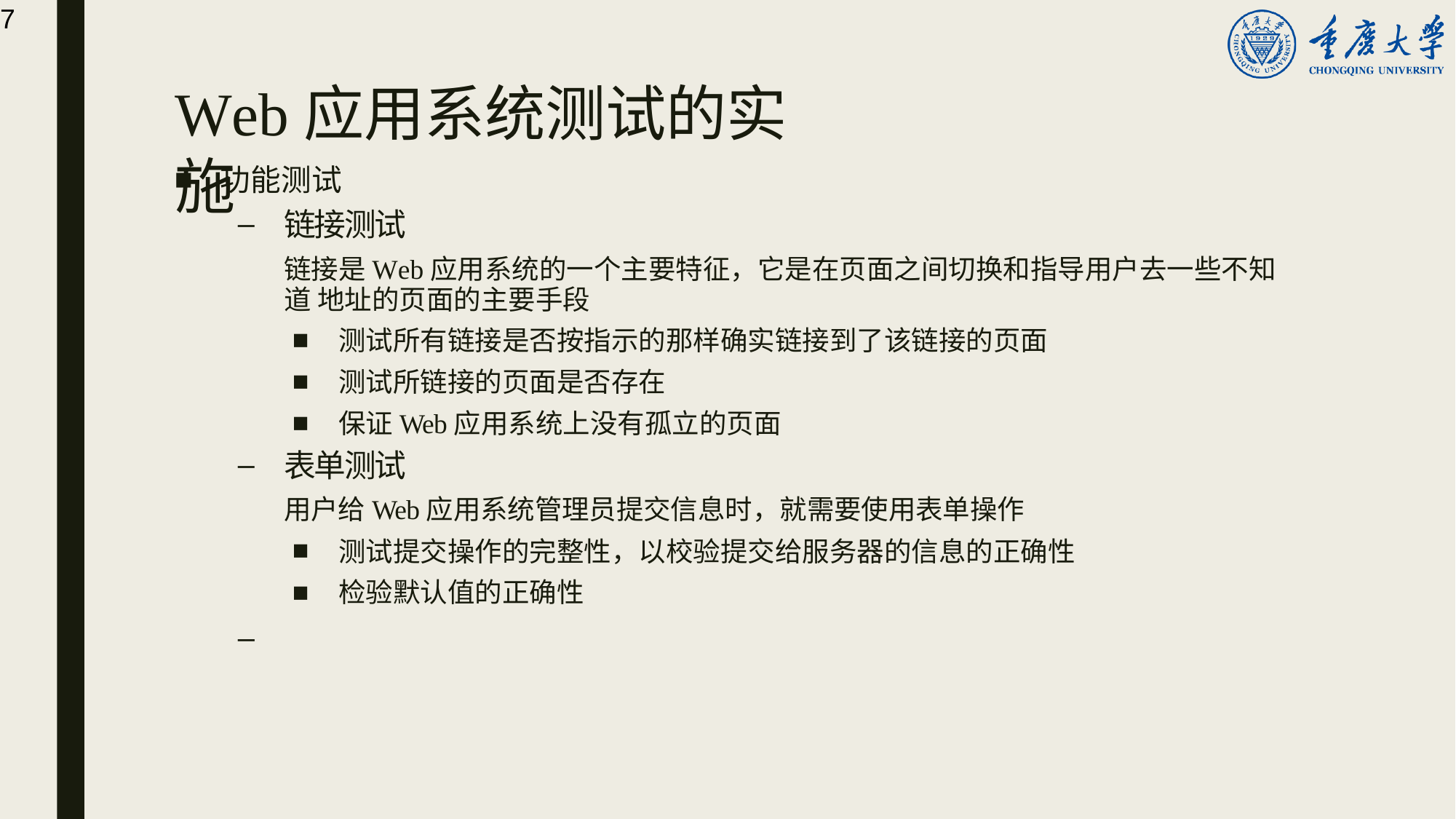

7
# Web应用系统测试的实施
功能测试
链接测试
链接是Web应用系统的一个主要特征，它是在页面之间切换和指导用户去一些不知道 地址的页面的主要手段
测试所有链接是否按指示的那样确实链接到了该链接的页面
测试所链接的页面是否存在
保证Web应用系统上没有孤立的页面
表单测试
用户给Web应用系统管理员提交信息时，就需要使用表单操作
测试提交操作的完整性，以校验提交给服务器的信息的正确性
检验默认值的正确性
–